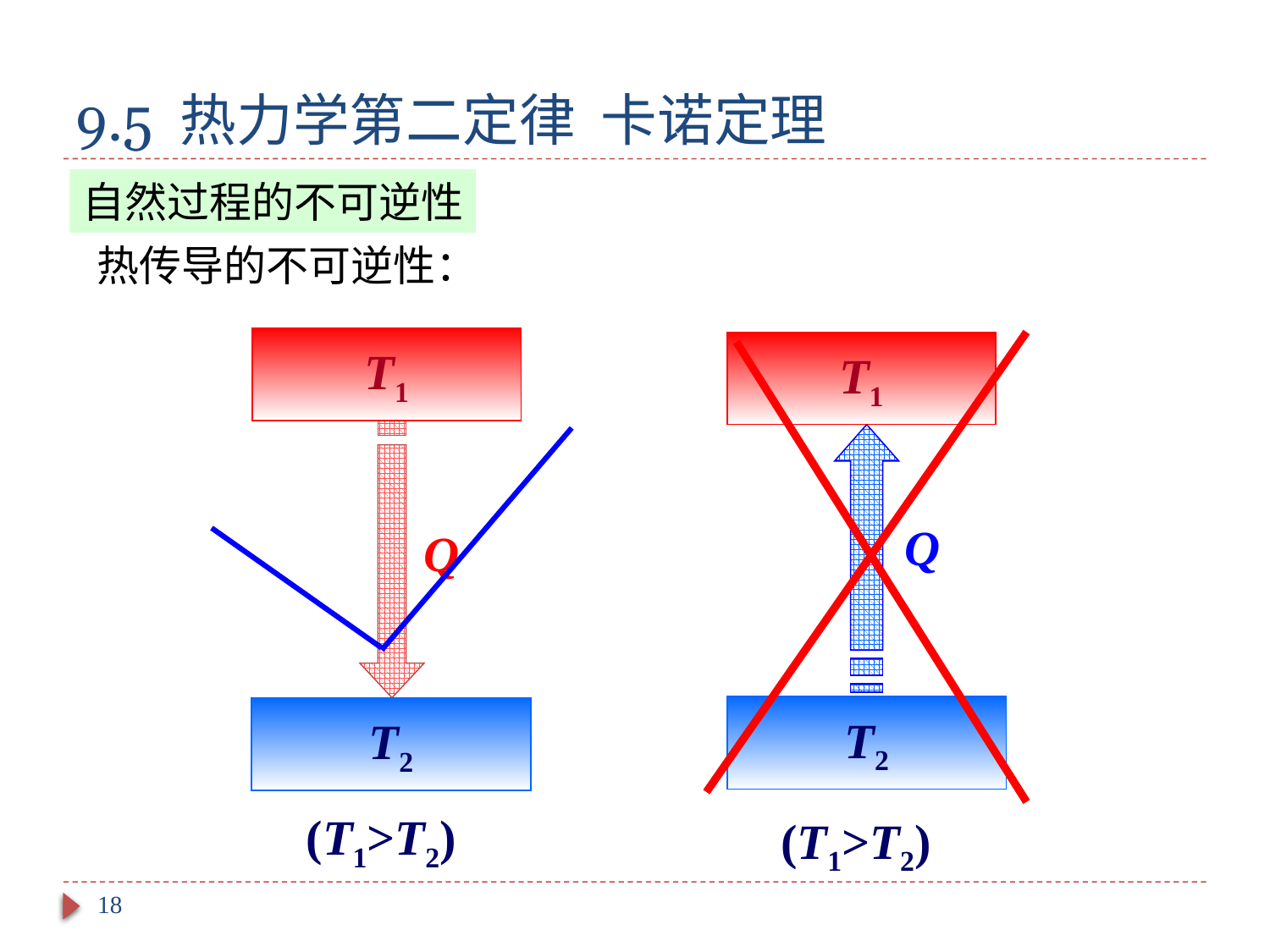

# 9.5 热力学第二定律  卡诺定理
自然过程的不可逆性
热传导的不可逆性：
T1

Q
T2
(T1>T2)

T1
Q

T2
(T1>T2)

18